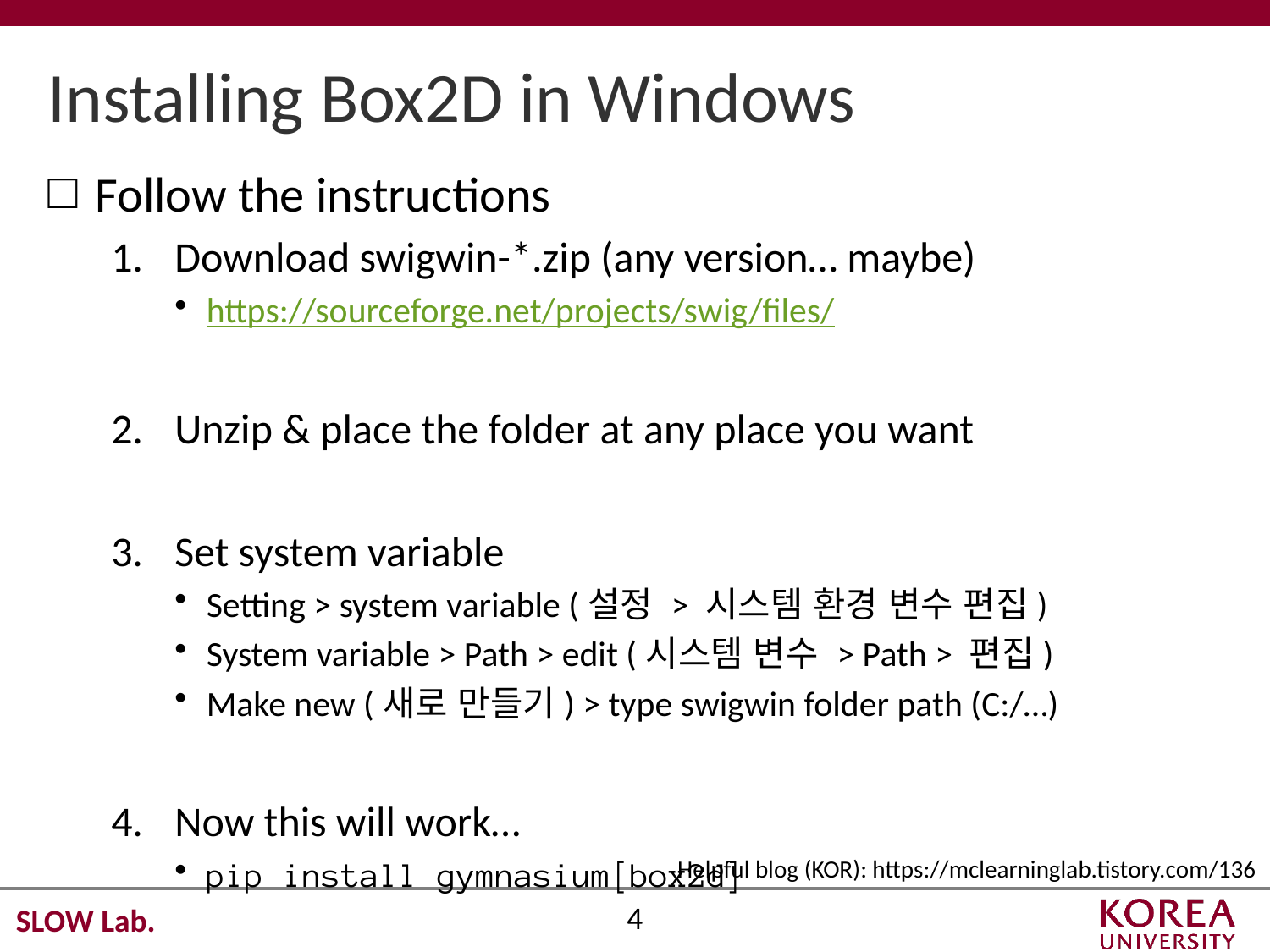

# Installing Box2D in Windows
Follow the instructions
Download swigwin-*.zip (any version… maybe)
https://sourceforge.net/projects/swig/files/

Unzip & place the folder at any place you want

Set system variable
Setting > system variable (설정 > 시스템 환경 변수 편집)
System variable > Path > edit (시스템 변수 > Path > 편집)
Make new (새로 만들기) > type swigwin folder path (C:/…)

Now this will work…
pip install gymnasium[box2d]
Helpful blog (KOR): https://mclearninglab.tistory.com/136